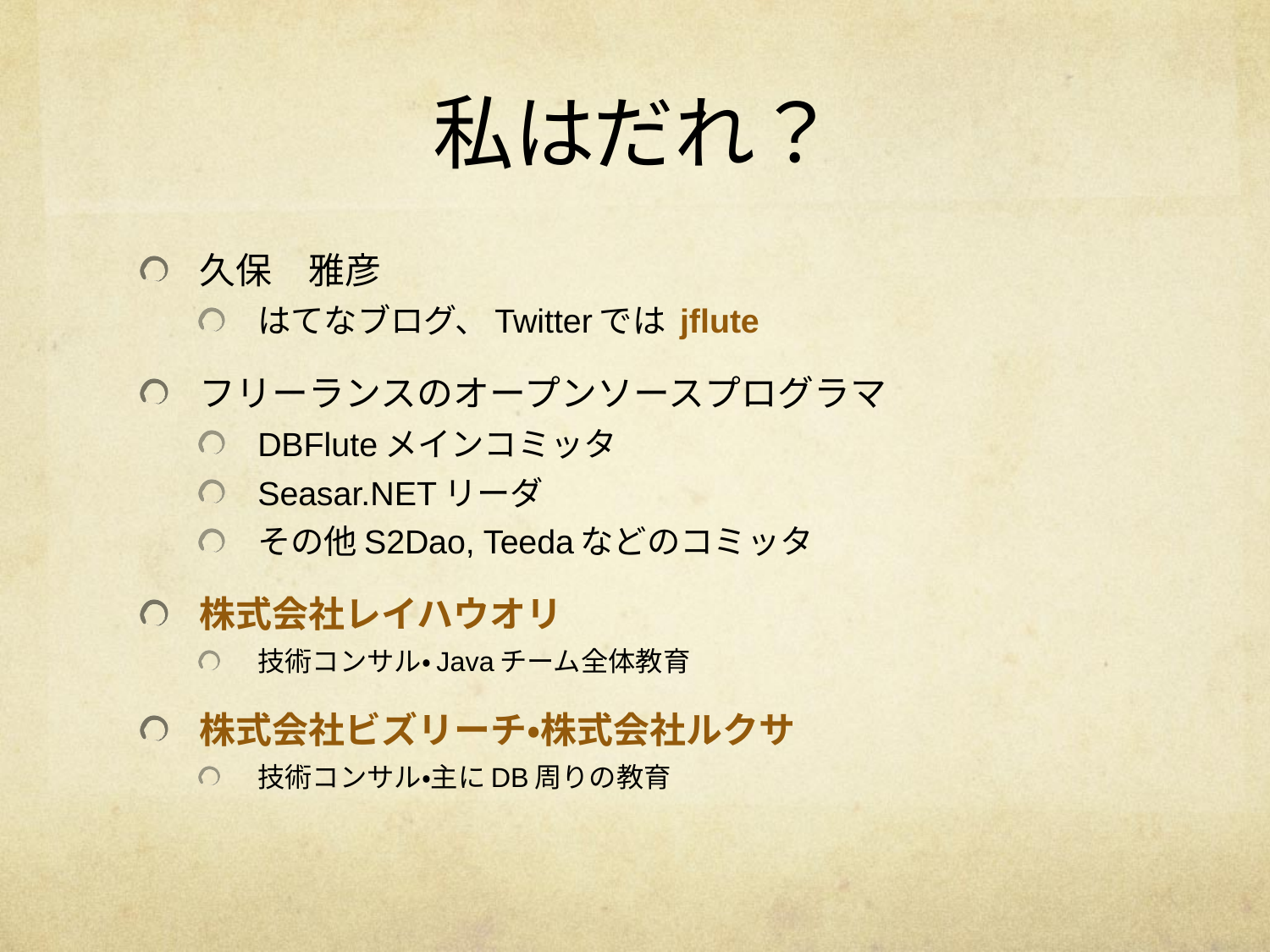

# 私はだれ？
久保　雅彦
はてなブログ、Twitterでは jflute
フリーランスのオープンソースプログラマ
DBFluteメインコミッタ
Seasar.NETリーダ
その他S2Dao, Teedaなどのコミッタ
株式会社レイハウオリ
技術コンサル・Javaチーム全体教育
株式会社ビズリーチ・株式会社ルクサ
技術コンサル・主にDB周りの教育